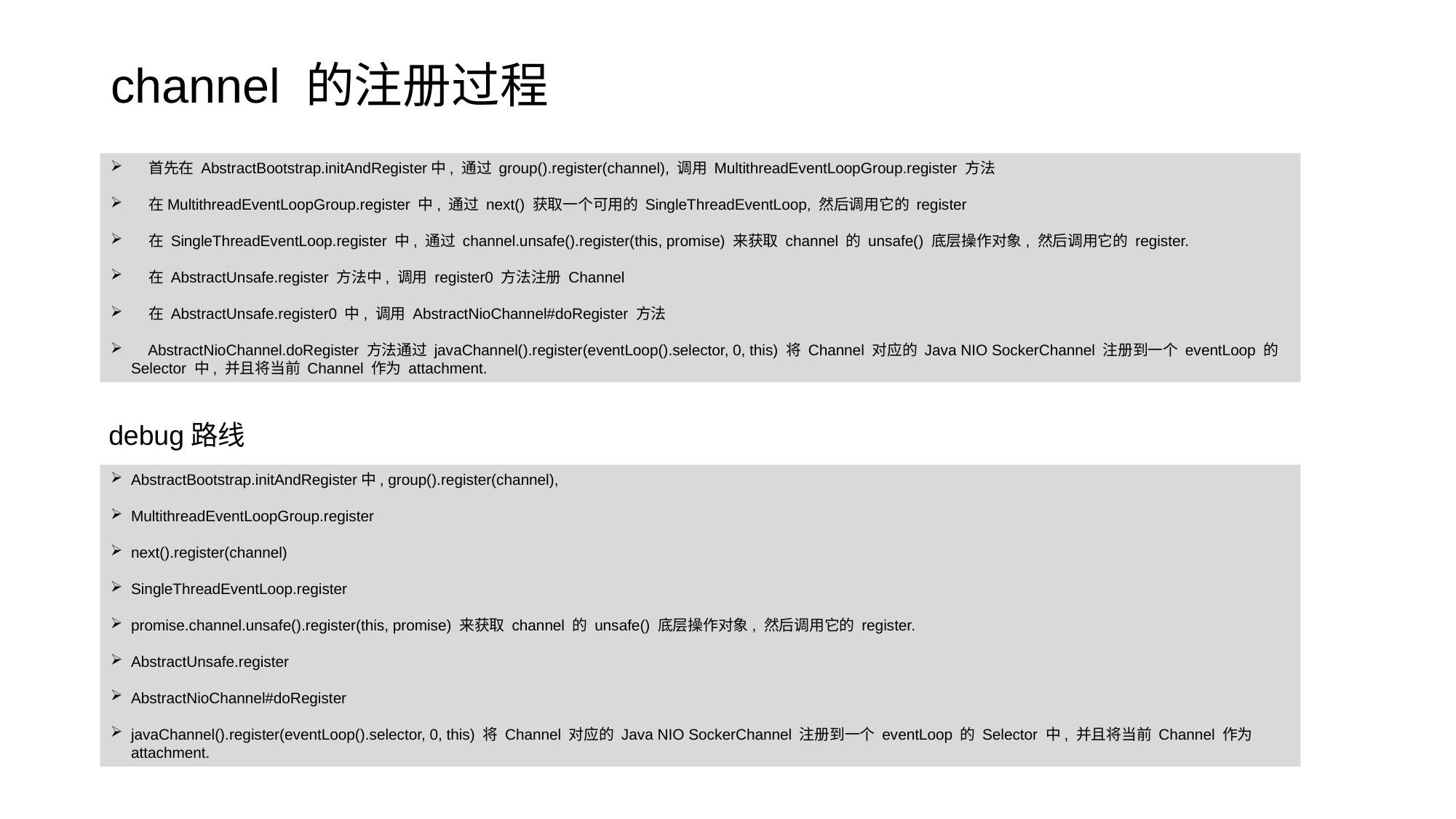

# channel 的注册过程
    首先在 AbstractBootstrap.initAndRegister中, 通过 group().register(channel), 调用 MultithreadEventLoopGroup.register 方法

    在MultithreadEventLoopGroup.register 中, 通过 next() 获取一个可用的 SingleThreadEventLoop, 然后调用它的 register

    在 SingleThreadEventLoop.register 中, 通过 channel.unsafe().register(this, promise) 来获取 channel 的 unsafe() 底层操作对象, 然后调用它的 register.

    在 AbstractUnsafe.register 方法中, 调用 register0 方法注册 Channel

    在 AbstractUnsafe.register0 中, 调用 AbstractNioChannel#doRegister 方法

    AbstractNioChannel.doRegister 方法通过 javaChannel().register(eventLoop().selector, 0, this) 将 Channel 对应的 Java NIO SockerChannel 注册到一个 eventLoop 的 Selector 中, 并且将当前 Channel 作为 attachment.
debug路线
AbstractBootstrap.initAndRegister中, group().register(channel),

MultithreadEventLoopGroup.register

next().register(channel)

SingleThreadEventLoop.register

promise.channel.unsafe().register(this, promise) 来获取 channel 的 unsafe() 底层操作对象, 然后调用它的 register.

AbstractUnsafe.register

AbstractNioChannel#doRegister

javaChannel().register(eventLoop().selector, 0, this) 将 Channel 对应的 Java NIO SockerChannel 注册到一个 eventLoop 的 Selector 中, 并且将当前 Channel 作为 attachment.